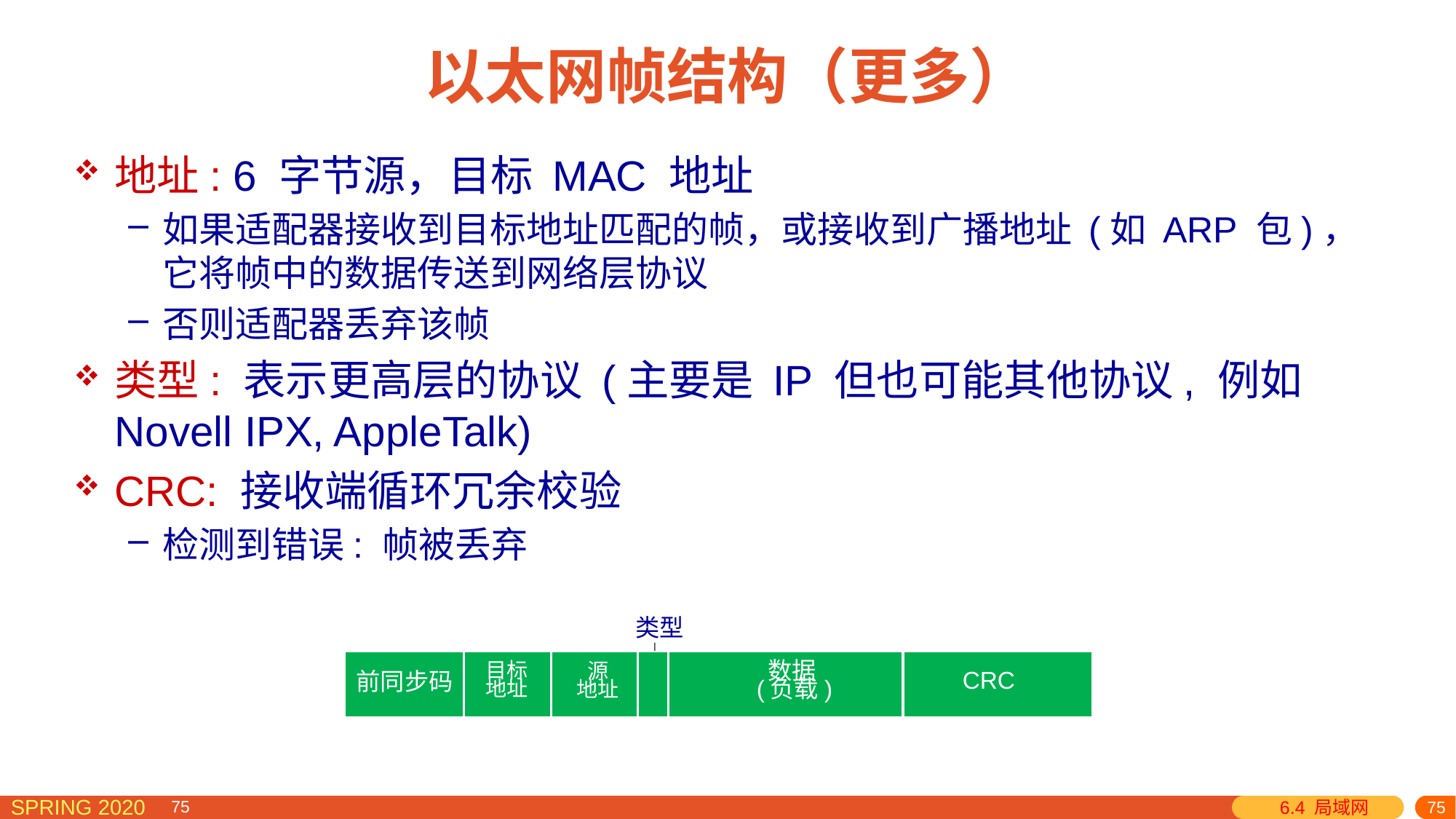

# 以太网帧结构（更多）
地址: 6 字节源，目标 MAC 地址
如果适配器接收到目标地址匹配的帧，或接收到广播地址 (如 ARP 包)，它将帧中的数据传送到网络层协议
否则适配器丢弃该帧
类型: 表示更高层的协议 (主要是 IP 但也可能其他协议, 例如 Novell IPX, AppleTalk)
CRC: 接收端循环冗余校验
检测到错误: 帧被丢弃
类型

目标
地址
源
地址
数据
(负载)
CRC
前同步码
6.4 局域网